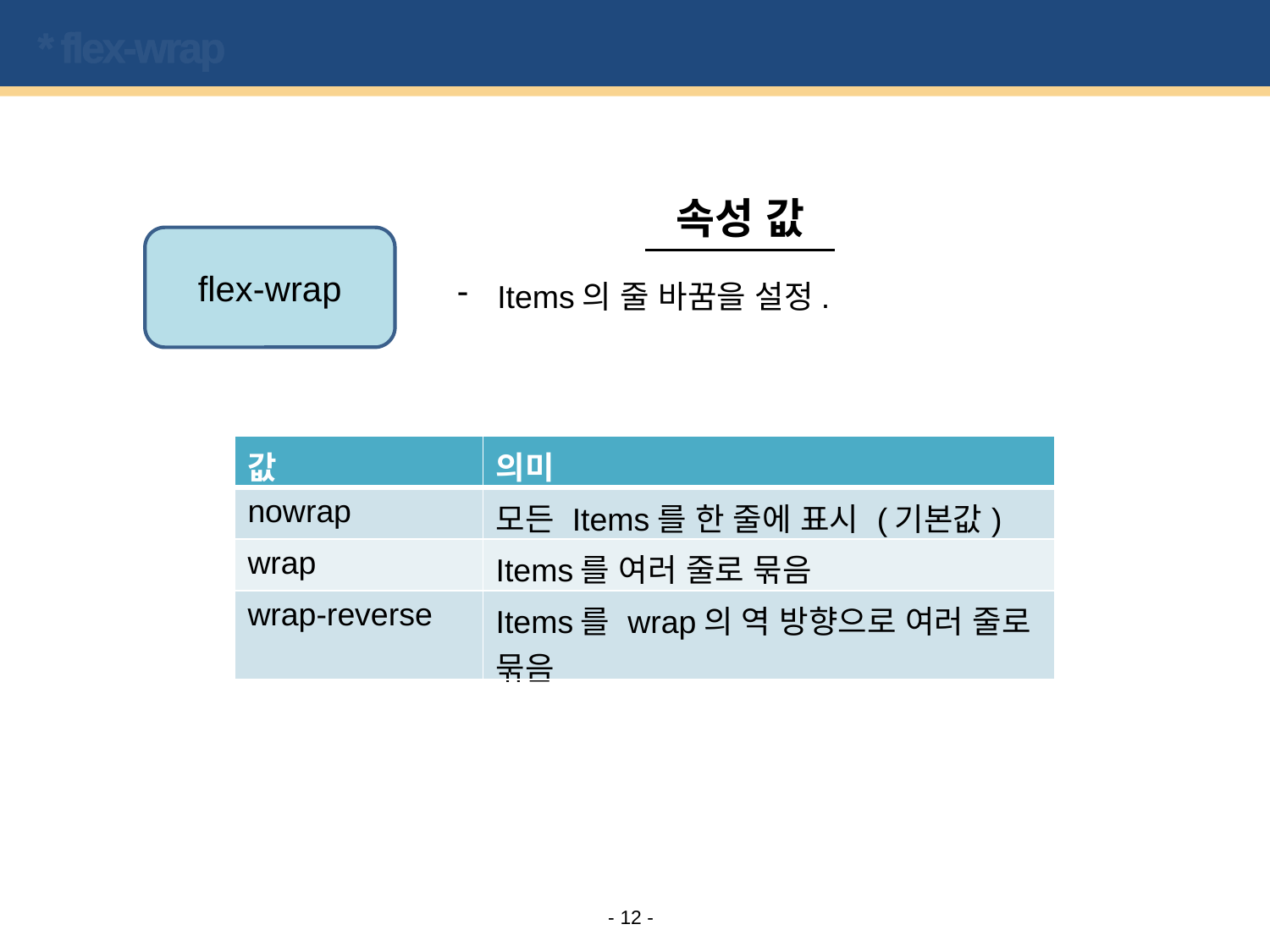

# * flex-wrap
속성 값
flex-wrap
Items의 줄 바꿈을 설정.
| 값 | 의미 |
| --- | --- |
| nowrap | 모든 Items를 한 줄에 표시 (기본값) |
| wrap | Items를 여러 줄로 묶음 |
| wrap-reverse | Items를 wrap의 역 방향으로 여러 줄로 묶음 |